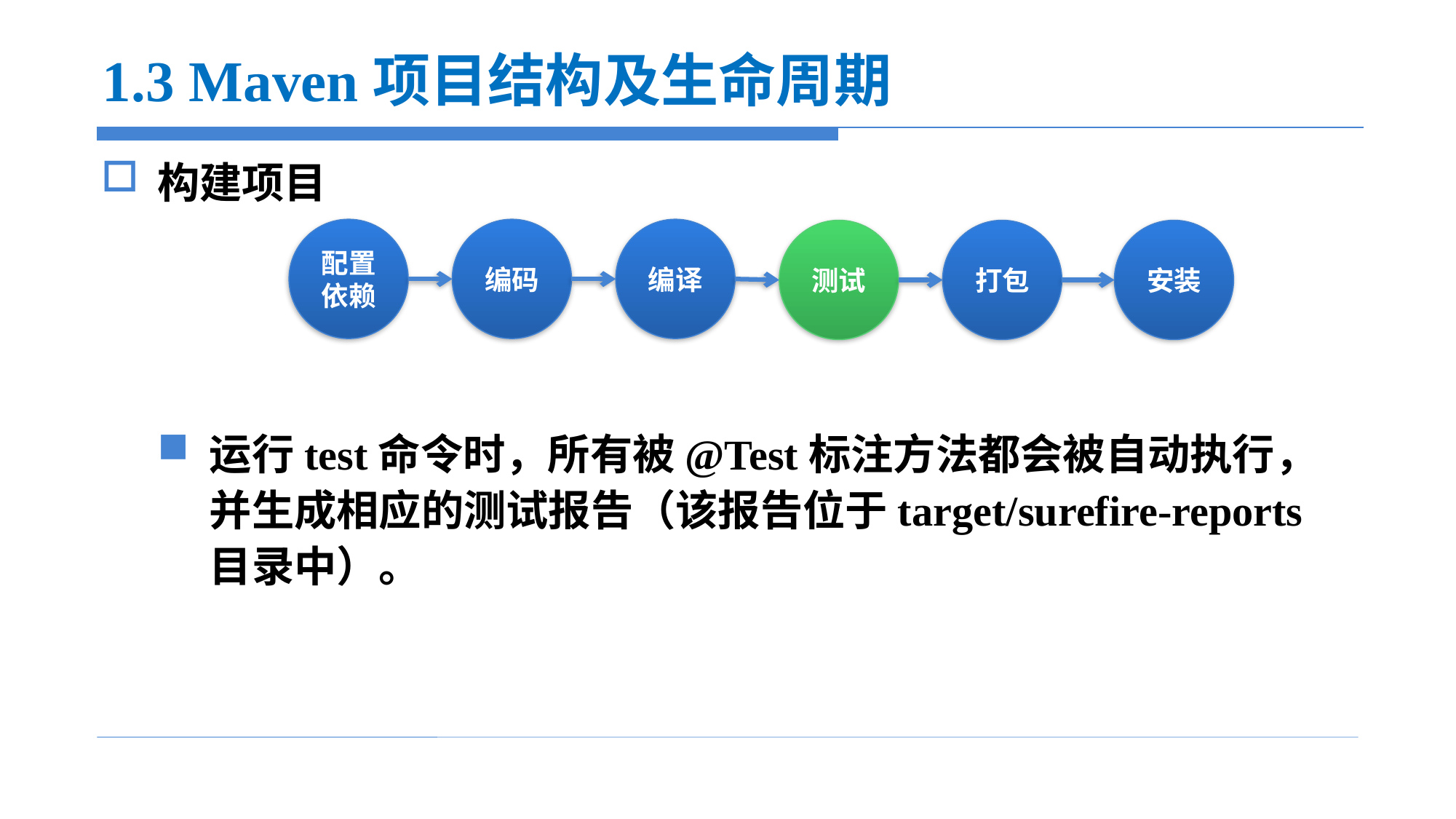

# 1.3 Maven项目结构及生命周期
构建项目

运行test命令时，所有被@Test标注方法都会被自动执行，并生成相应的测试报告（该报告位于target/surefire-reports目录中）。
配置依赖
编码
编译
测试
打包
安装
26